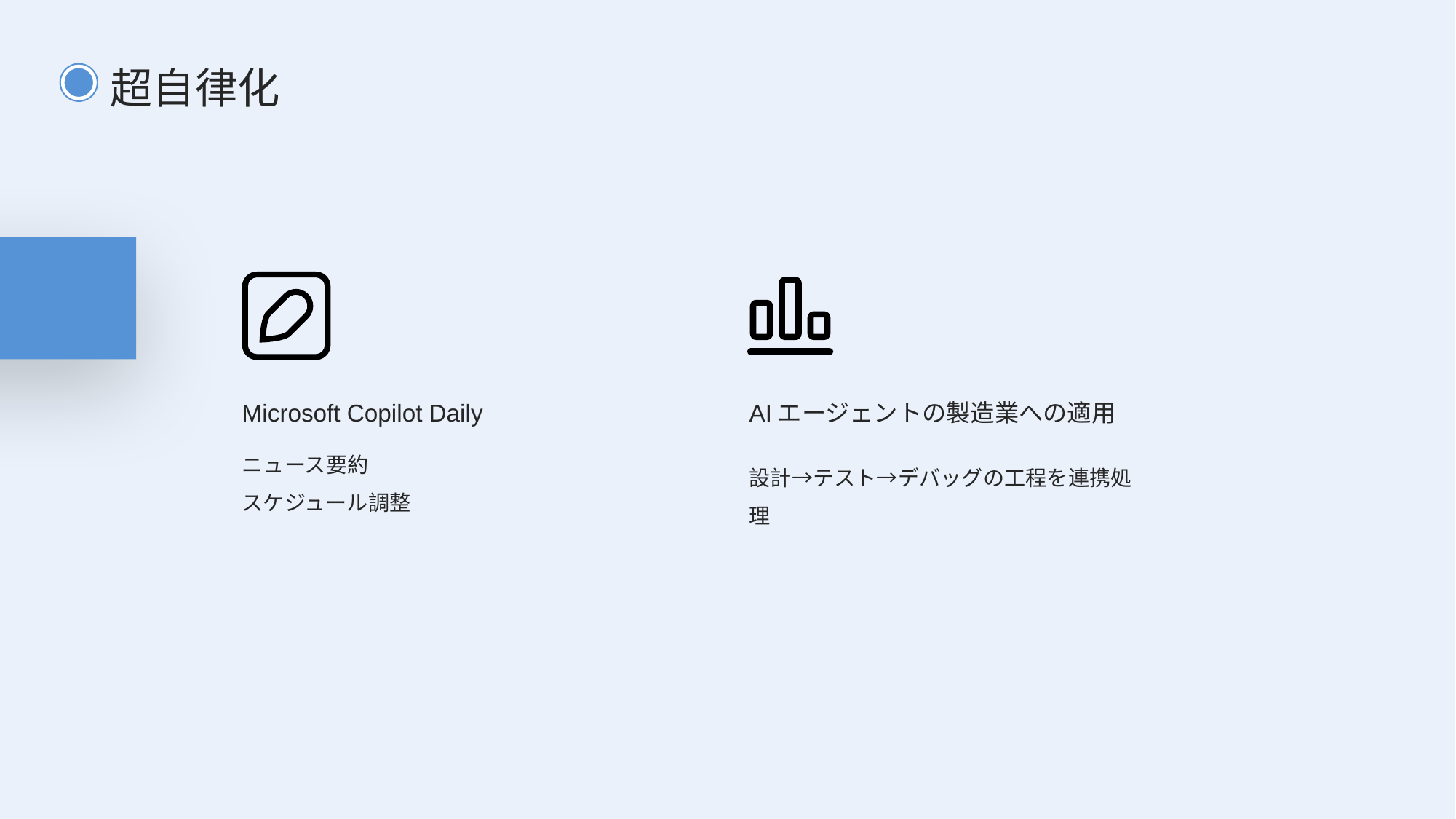

超自律化

Microsoft Copilot Daily
AIエージェントの製造業への適用
設計→テスト→デバッグの工程を連携処理
ニュース要約
スケジュール調整